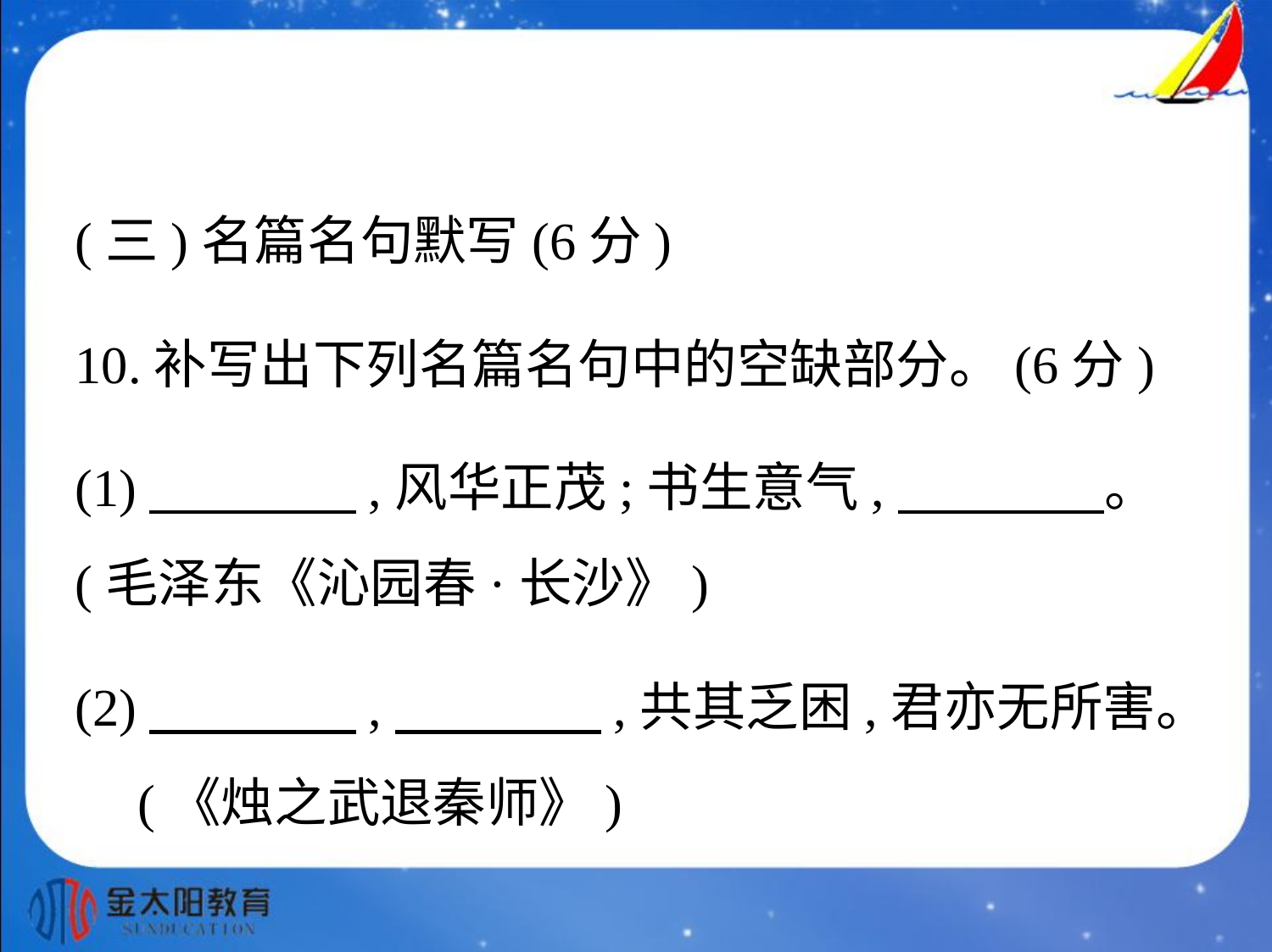

(三)名篇名句默写(6分)
10.补写出下列名篇名句中的空缺部分。(6分)
(1)　　　    ,风华正茂;书生意气,　　　    。
(毛泽东《沁园春·长沙》)
(2)　　　    ,　　　    ,共其乏困,君亦无所害。
 (《烛之武退秦师》)